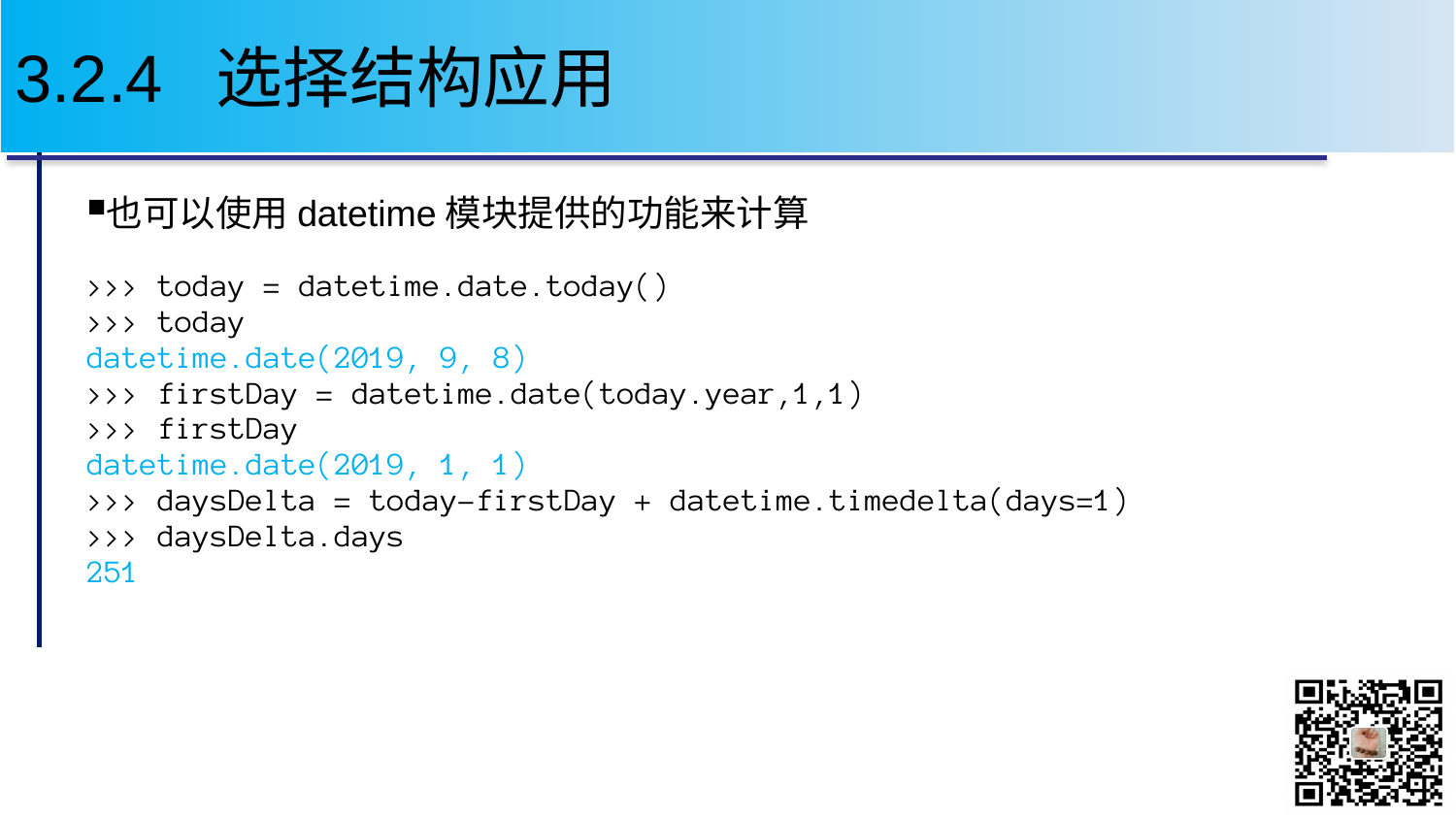

# 3.2.4  选择结构应用
也可以使用datetime模块提供的功能来计算

>>> today = datetime.date.today()
>>> today
datetime.date(2019, 9, 8)
>>> firstDay = datetime.date(today.year,1,1)
>>> firstDay
datetime.date(2019, 1, 1)
>>> daysDelta = today-firstDay + datetime.timedelta(days=1)
>>> daysDelta.days
251